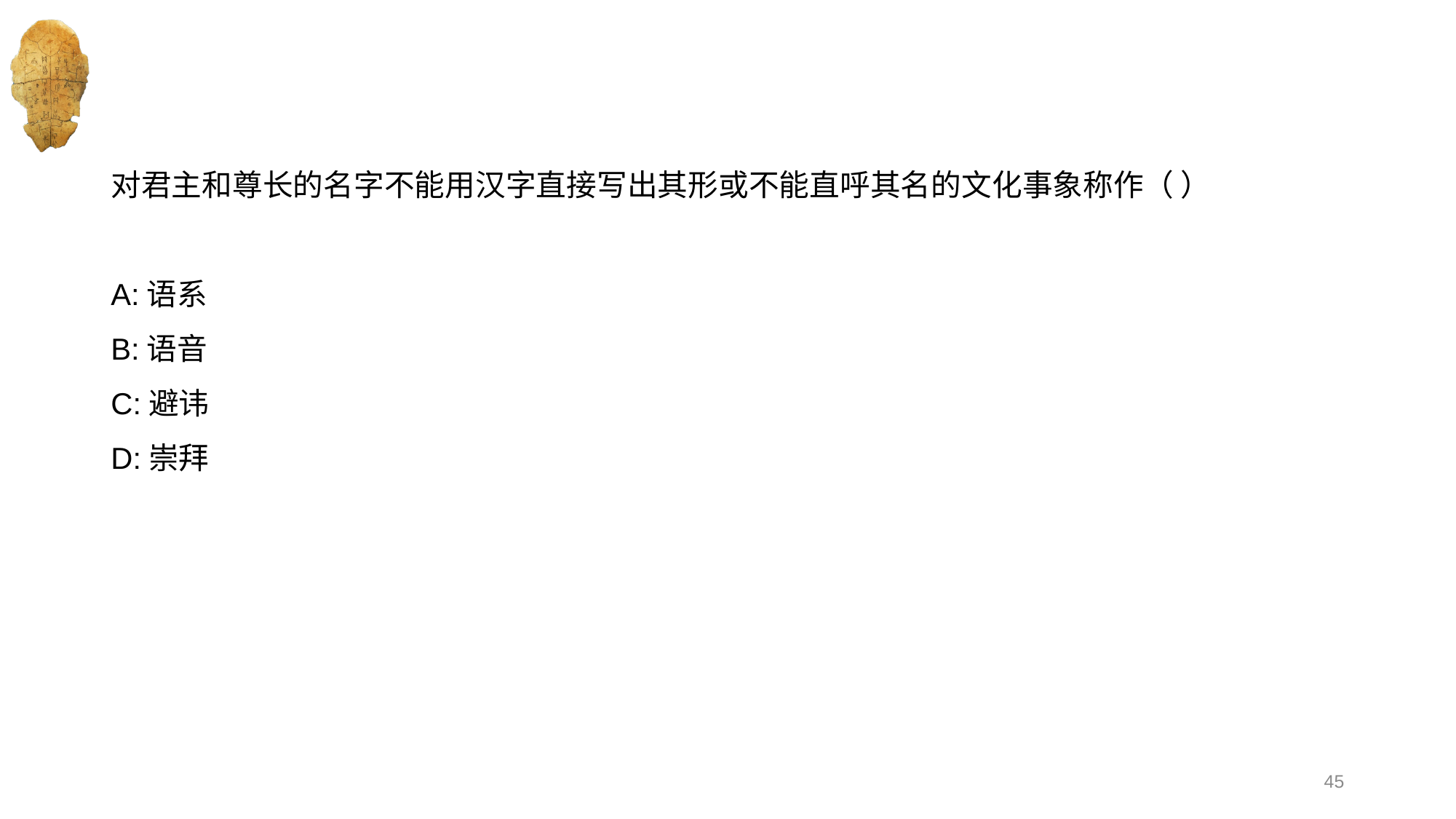

#
对君主和尊长的名字不能用汉字直接写出其形或不能直呼其名的文化事象称作（ ）

A:语系
B:语音
C:避讳
D:崇拜

45